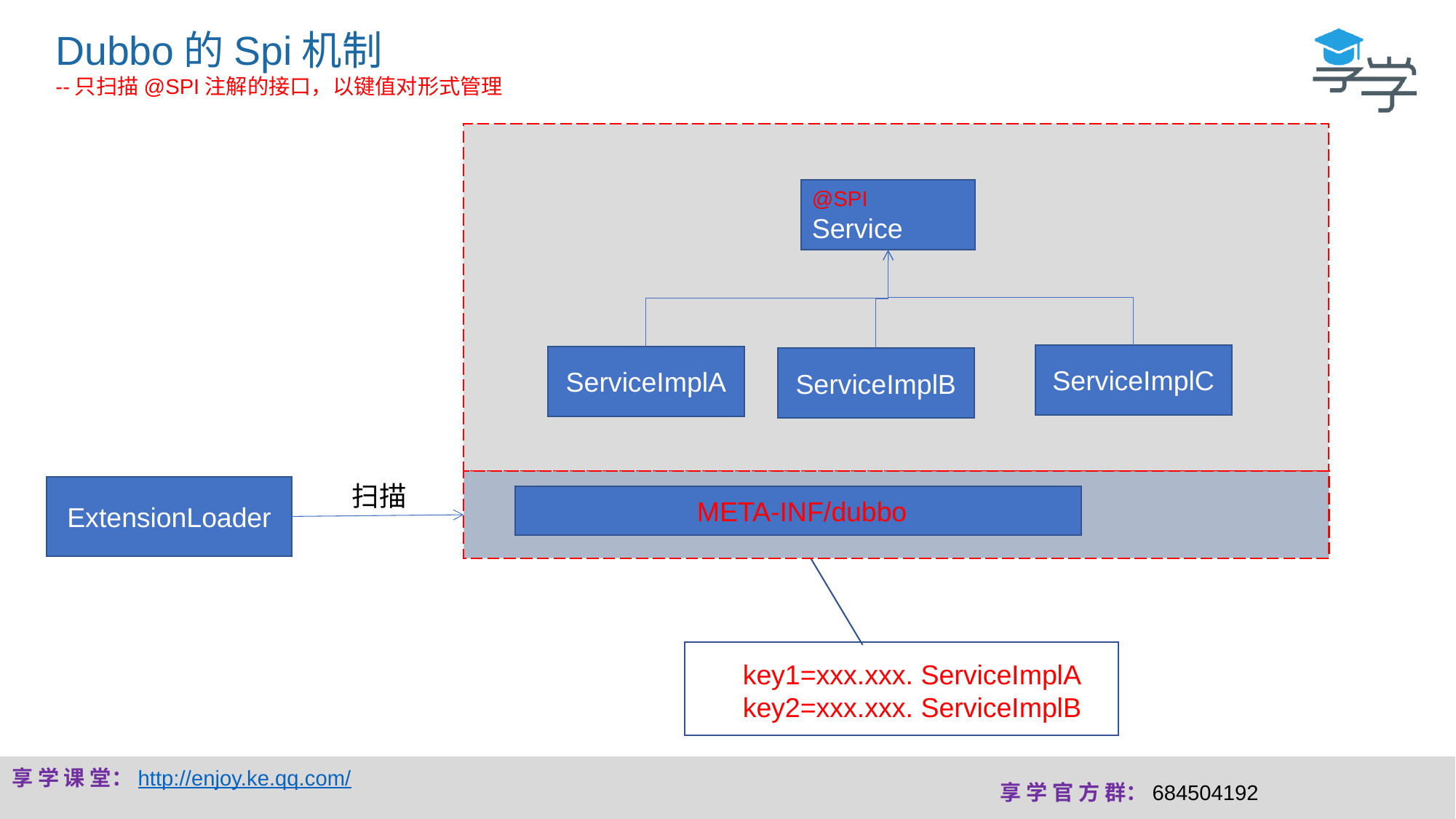

Dubbo的Spi机制
--只扫描@SPI注解的接口，以键值对形式管理

@SPI
Service
ServiceImplC
ServiceImplA
ServiceImplB

扫描
ExtensionLoader
 META-INF/dubbo

key1=xxx.xxx. ServiceImplA
key2=xxx.xxx. ServiceImplB